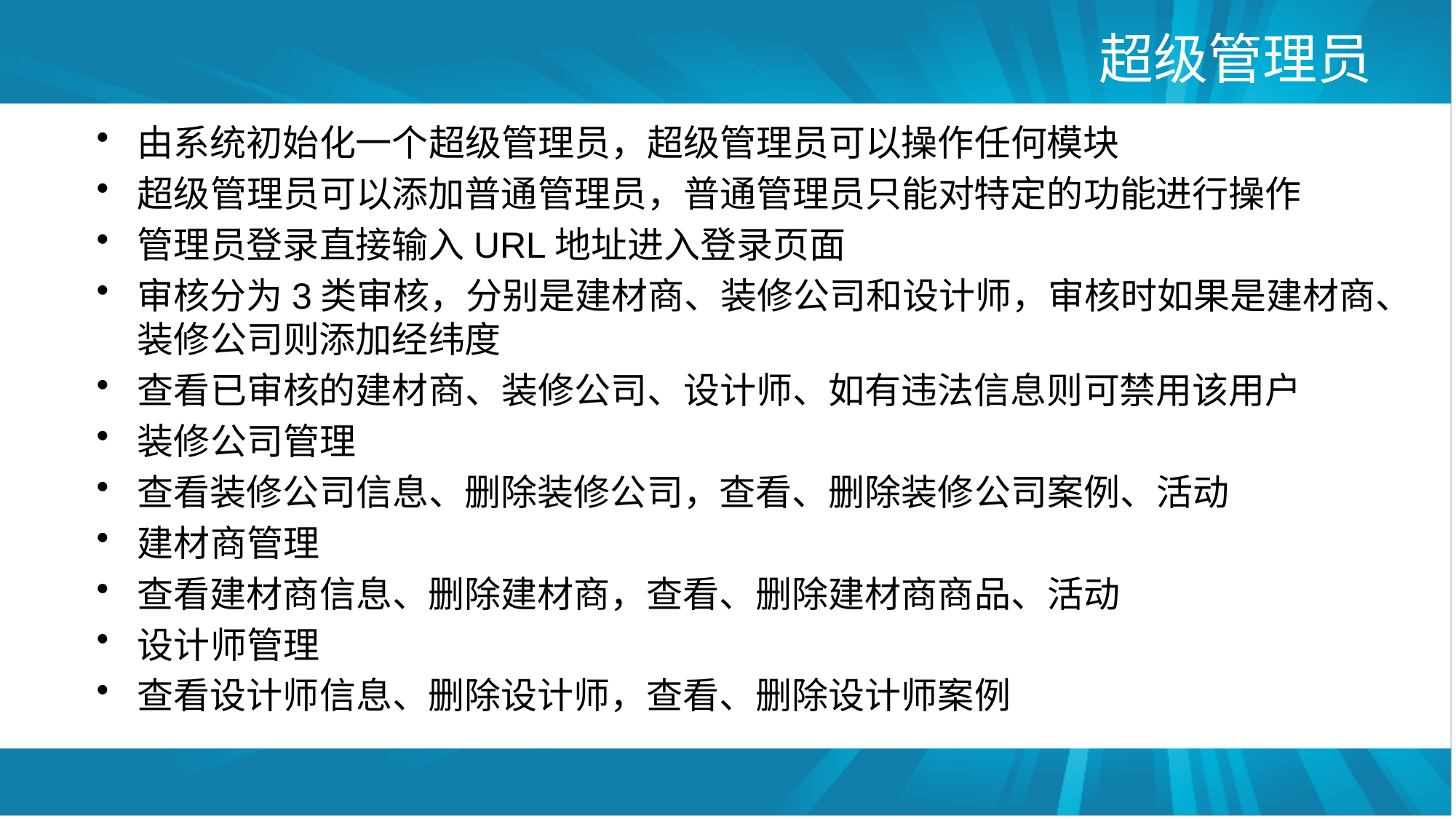

# 超级管理员
由系统初始化一个超级管理员，超级管理员可以操作任何模块
超级管理员可以添加普通管理员，普通管理员只能对特定的功能进行操作
管理员登录直接输入URL地址进入登录页面
审核分为3类审核，分别是建材商、装修公司和设计师，审核时如果是建材商、装修公司则添加经纬度
查看已审核的建材商、装修公司、设计师、如有违法信息则可禁用该用户
装修公司管理
查看装修公司信息、删除装修公司，查看、删除装修公司案例、活动
建材商管理
查看建材商信息、删除建材商，查看、删除建材商商品、活动
设计师管理
查看设计师信息、删除设计师，查看、删除设计师案例